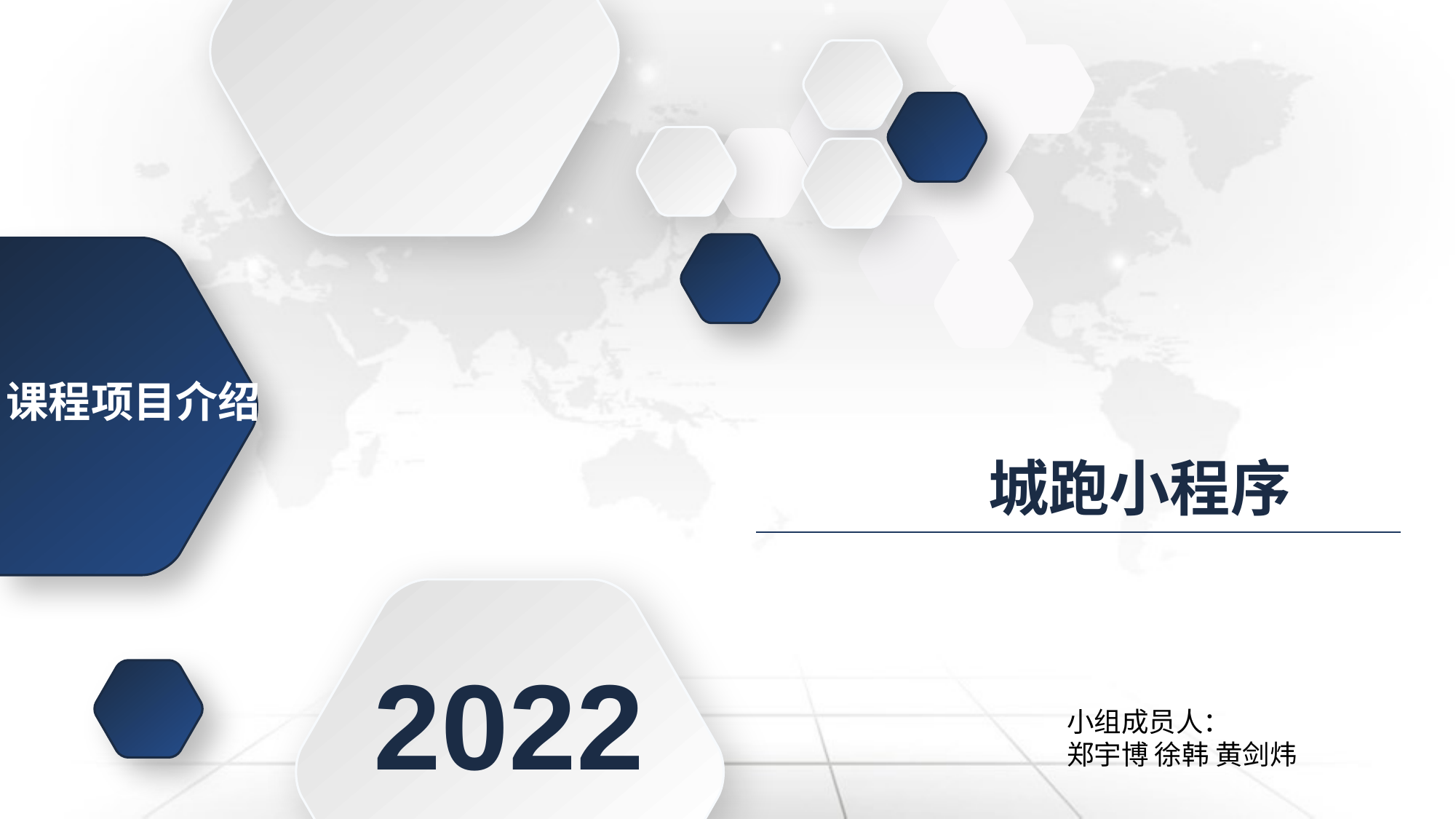

课程项目介绍

   城跑小程序

2022

小组成员人：
郑宇博 徐韩 黄剑炜